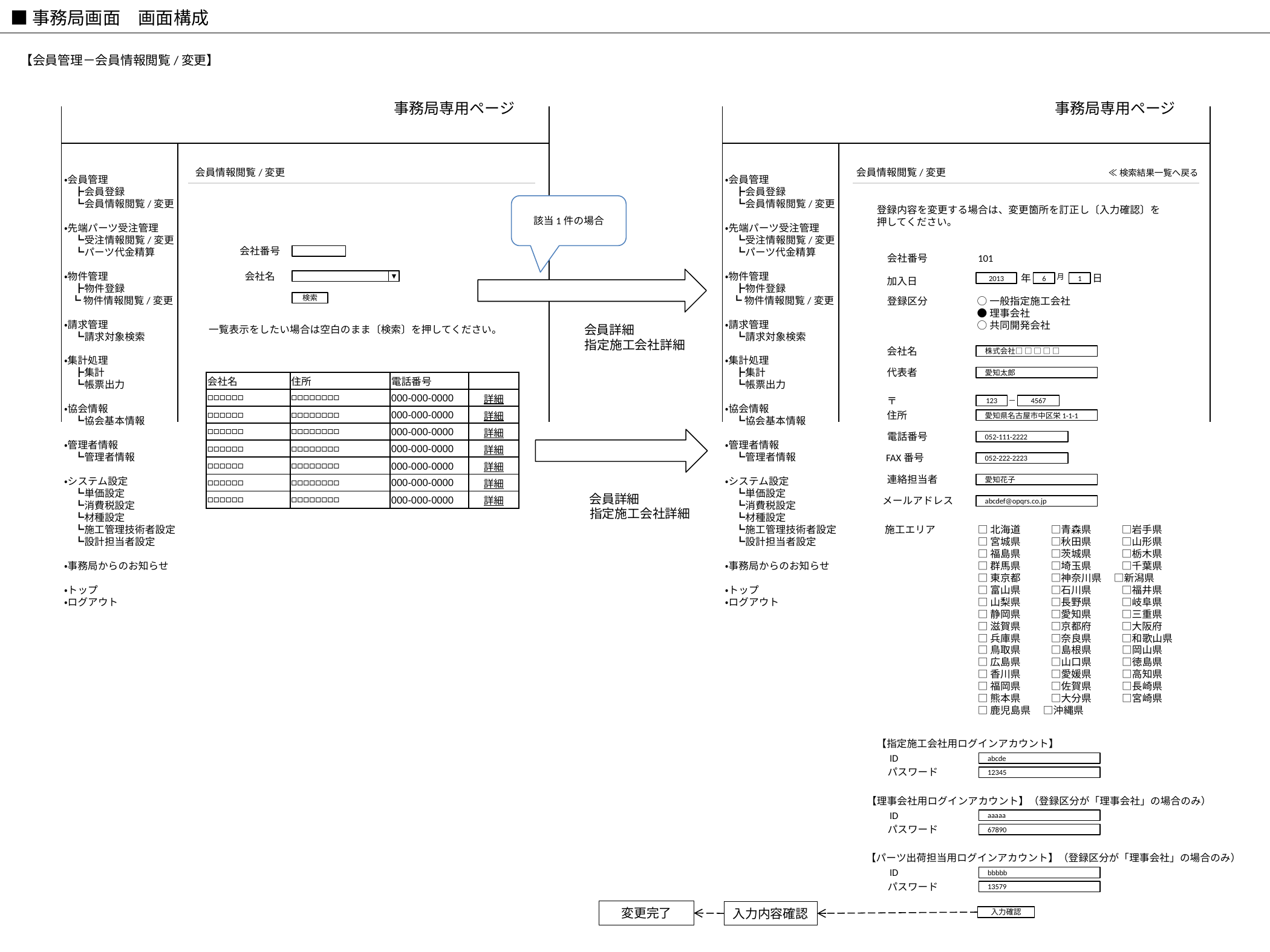

■事務局画面　画面構成
【会員管理－会員情報閲覧/変更】
事務局専用ページ
事務局専用ページ
会員情報閲覧/変更
会員情報閲覧/変更
≪検索結果一覧へ戻る
・会員管理
　┣会員登録
　┗会員情報閲覧/変更

・先端パーツ受注管理
　┗受注情報閲覧/変更
　┗パーツ代金精算

・物件管理
　┣物件登録
   ┗物件情報閲覧/変更

・請求管理
　┗請求対象検索

・集計処理
　┣集計
　┗帳票出力

・協会情報
　┗協会基本情報

・管理者情報
　┗管理者情報

・システム設定
　┗単価設定
　┗消費税設定
　┗材種設定
　┗施工管理技術者設定
　┗設計担当者設定

・事務局からのお知らせ

・トップ
・ログアウト
・会員管理
　┣会員登録
　┗会員情報閲覧/変更

・先端パーツ受注管理
　┗受注情報閲覧/変更
　┗パーツ代金精算

・物件管理
　┣物件登録
   ┗物件情報閲覧/変更

・請求管理
　┗請求対象検索

・集計処理
　┣集計
　┗帳票出力

・協会情報
　┗協会基本情報

・管理者情報
　┗管理者情報

・システム設定
　┗単価設定
　┗消費税設定
　┗材種設定
　┗施工管理技術者設定
　┗設計担当者設定

・事務局からのお知らせ

・トップ
・ログアウト
該当1件の場合
登録内容を変更する場合は、変更箇所を訂正し〔入力確認〕を
押してください。
会社番号

会社番号
101
会社名
年
月
日

加入日

▼
2013
6
1
登録区分
○一般指定施工会社
●理事会社
○共同開発会社

検索
会員詳細
一覧表示をしたい場合は空白のまま〔検索〕を押してください。
指定施工会社詳細
会社名
株式会社□ □ □ □ □
代表者
愛知太郎
検索
| 会社名 | 住所 | 電話番号 |  |
| --- | --- | --- | --- |
| □□□□□□ | □□□□□□□□ | 000-000-0000 | 詳細 |
| □□□□□□ | □□□□□□□□ | 000-000-0000 | 詳細 |
| □□□□□□ | □□□□□□□□ | 000-000-0000 | 詳細 |
| □□□□□□ | □□□□□□□□ | 000-000-0000 | 詳細 |
| □□□□□□ | □□□□□□□□ | 000-000-0000 | 詳細 |
| □□□□□□ | □□□□□□□□ | 000-000-0000 | 詳細 |
| □□□□□□ | □□□□□□□□ | 000-000-0000 | 詳細 |
〒
－
123
4567
住所
愛知県名古屋市中区栄1-1-1
電話番号

052-111-2222
FAX番号
052-222-2223
連絡担当者
愛知花子
会員詳細
メールアドレス
abcdef@opqrs.co.jp
指定施工会社詳細
施工エリア
□北海道　　　□青森県　　　□岩手県
□宮城県　　　□秋田県　　　□山形県
□福島県　　　□茨城県　　　□栃木県
□群馬県　　　□埼玉県　　　□千葉県
□東京都　　　□神奈川県　 □新潟県
□富山県　　　□石川県　　　□福井県
□山梨県　　　□長野県　　　□岐阜県
□静岡県　　　□愛知県　　　□三重県
□滋賀県　　　□京都府　　　□大阪府
□兵庫県　　　□奈良県　　　□和歌山県
□鳥取県　　　□島根県　　　□岡山県
□広島県　　　□山口県　　　□徳島県
□香川県　　　□愛媛県　　　□高知県
□福岡県　　　□佐賀県　　　□長崎県
□熊本県　　　□大分県　　　□宮崎県
□鹿児島県　 □沖縄県
【指定施工会社用ログインアカウント】
ID
abcde
パスワード
12345
【理事会社用ログインアカウント】（登録区分が「理事会社」の場合のみ）
ID
aaaaa
パスワード
67890
【パーツ出荷担当用ログインアカウント】（登録区分が「理事会社」の場合のみ）
ID
bbbbb
パスワード
13579
変更完了
入力内容確認
入力確認